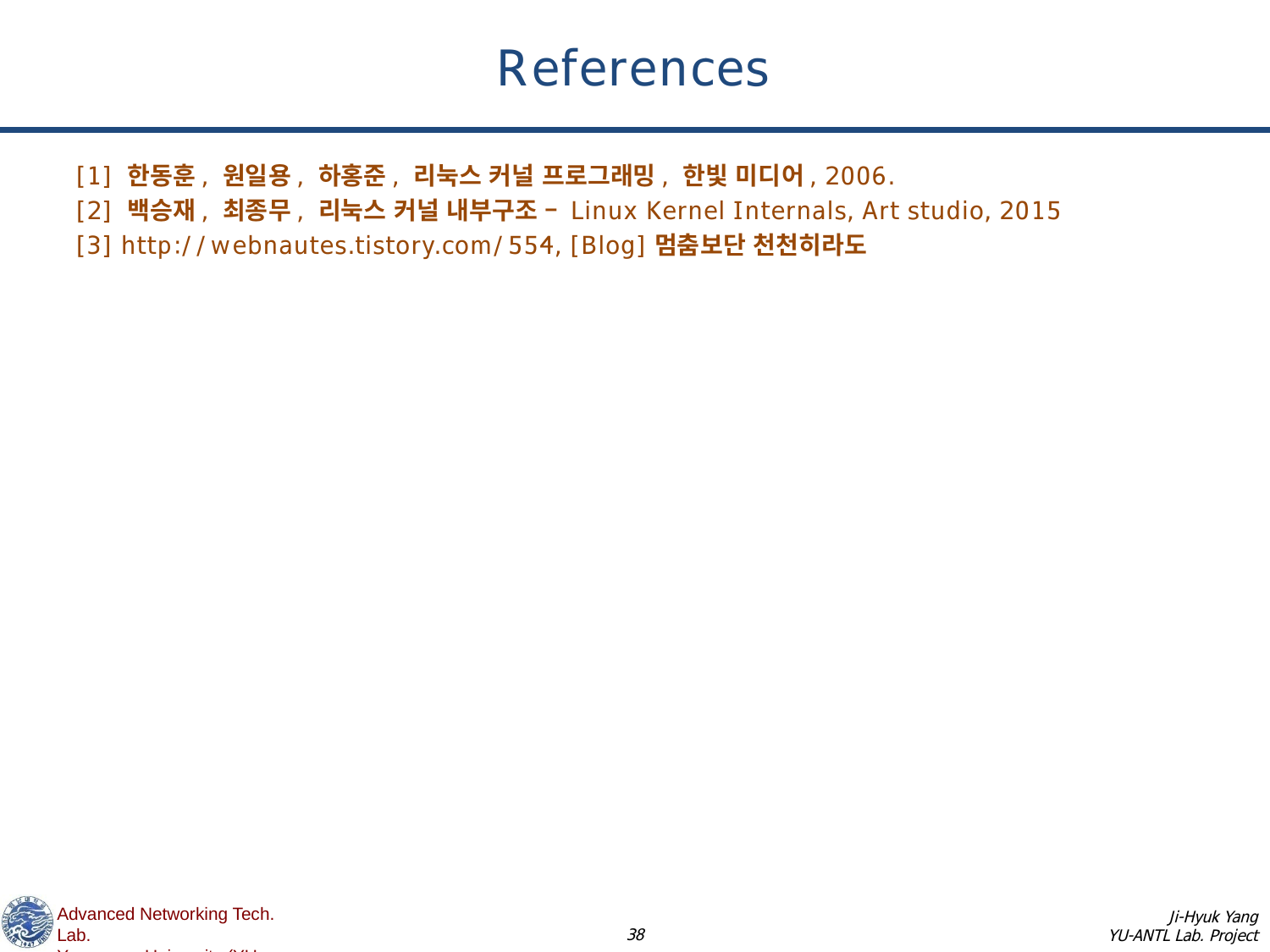

# References
[1] 한동훈, 원일용, 하홍준, 리눅스 커널 프로그래밍, 한빛 미디어, 2006.
[2] 백승재, 최종무, 리눅스 커널 내부구조 – Linux Kernel Internals, Art studio, 2015
[3] http://webnautes.tistory.com/554, [Blog]멈춤보단 천천히라도